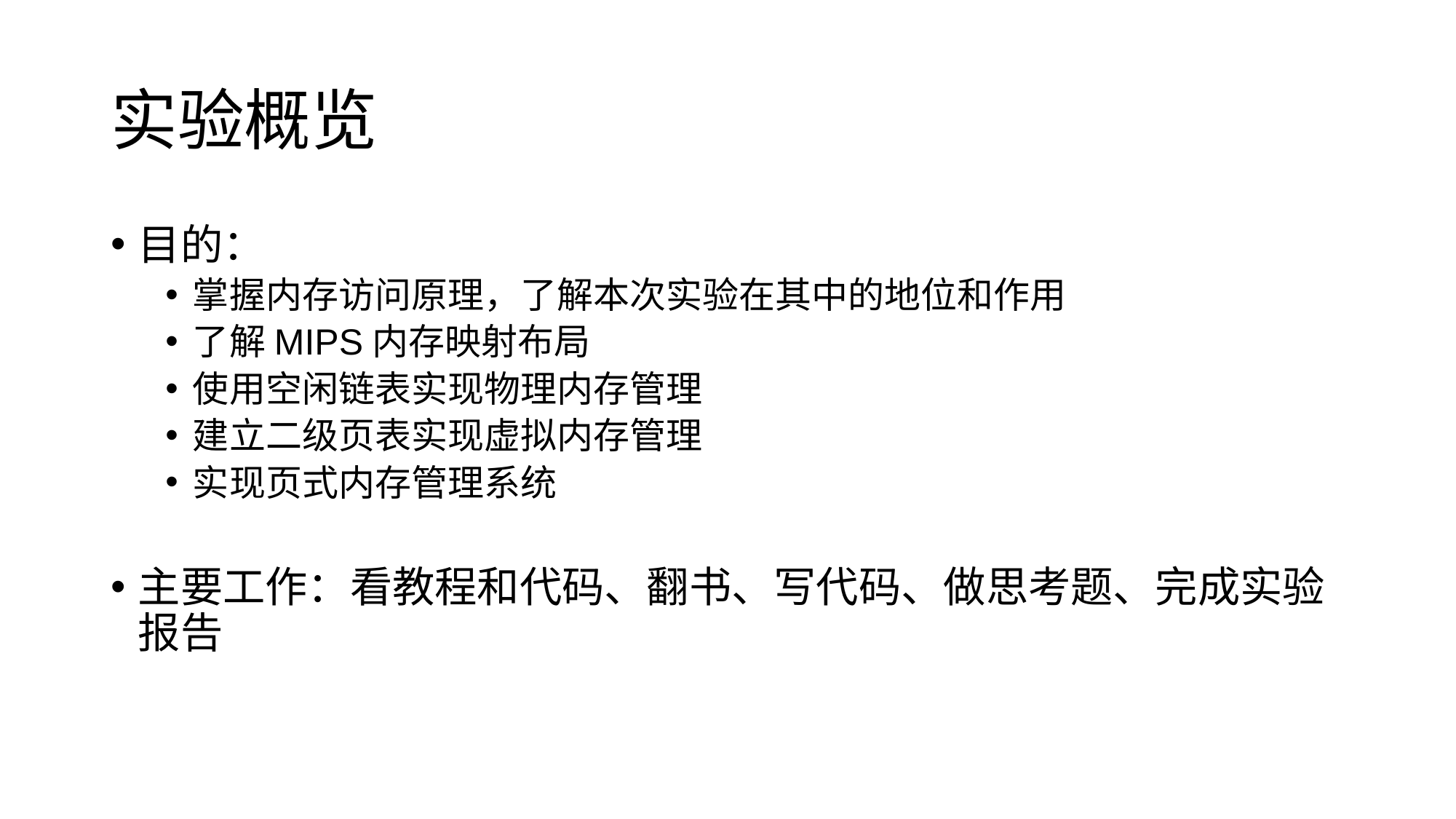

# 实验概览
目的：
掌握内存访问原理，了解本次实验在其中的地位和作用
了解MIPS内存映射布局
使用空闲链表实现物理内存管理
建立二级页表实现虚拟内存管理
实现页式内存管理系统

主要工作：看教程和代码、翻书、写代码、做思考题、完成实验报告